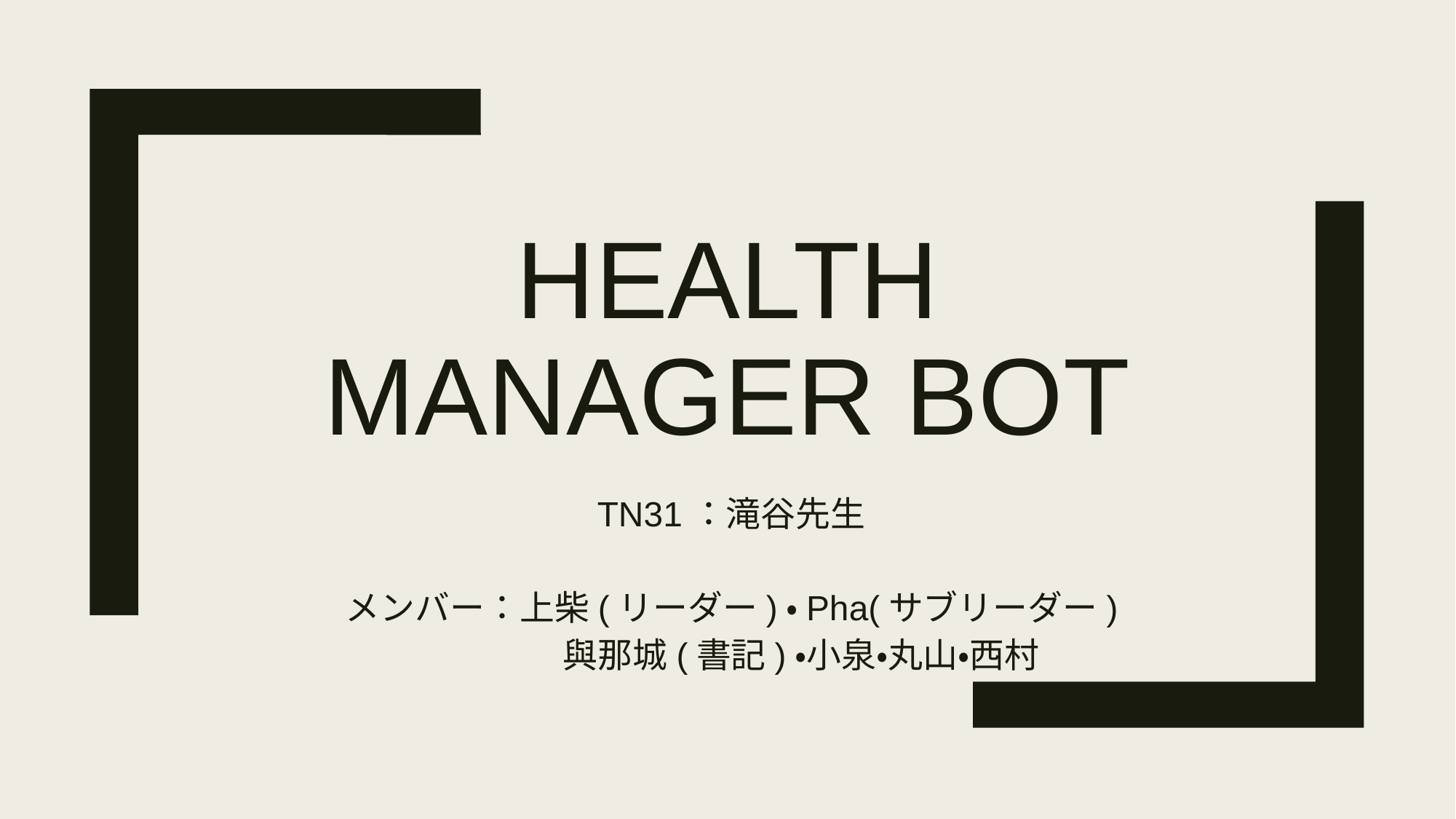

# Health Manager Bot
TN31：滝谷先生

メンバー：上柴(リーダー)・Pha(サブリーダー)
　　　　與那城(書記)・小泉・丸山・西村